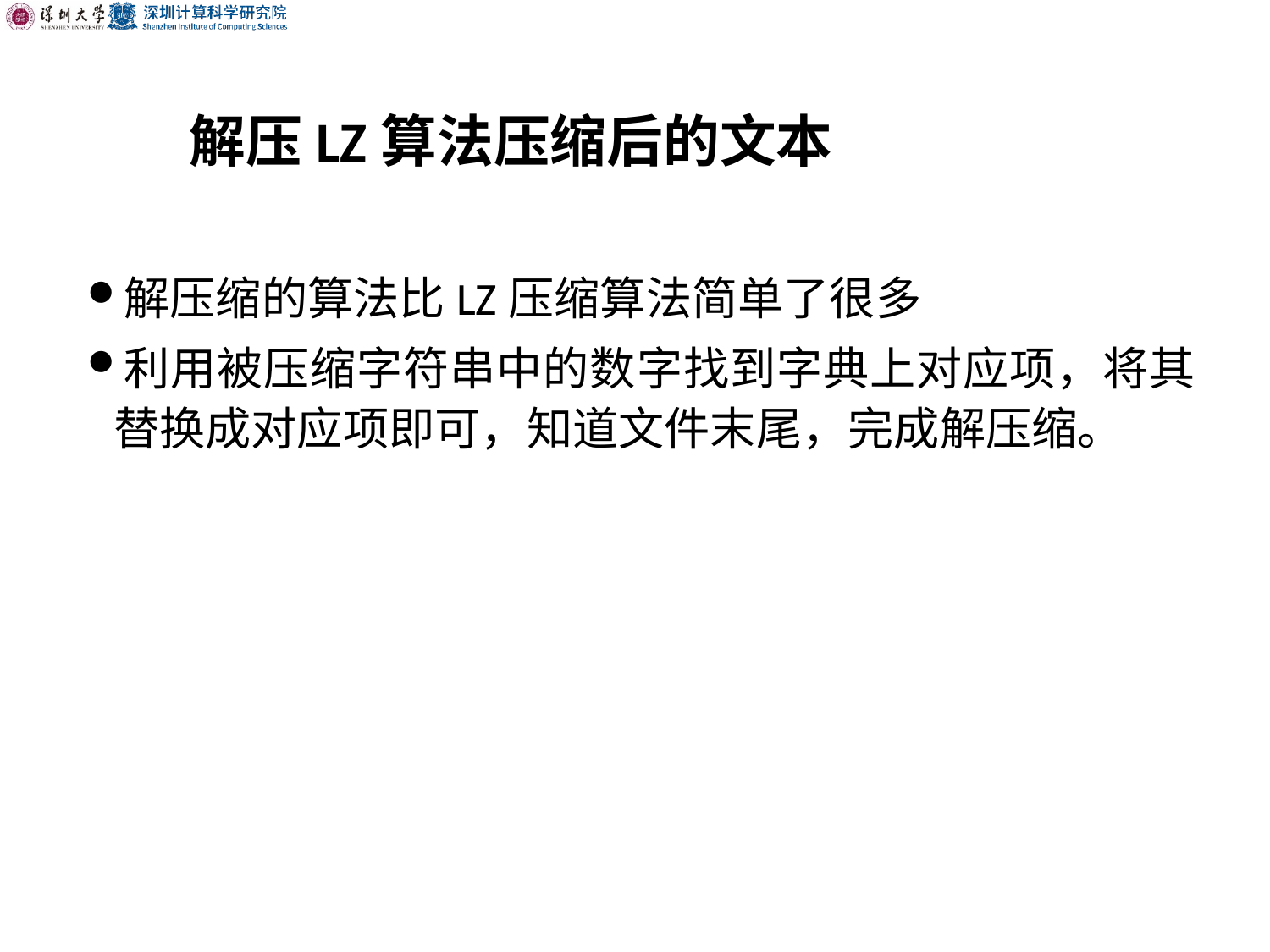

解压LZ算法压缩后的文本
解压缩的算法比LZ压缩算法简单了很多
利用被压缩字符串中的数字找到字典上对应项，将其替换成对应项即可，知道文件末尾，完成解压缩。